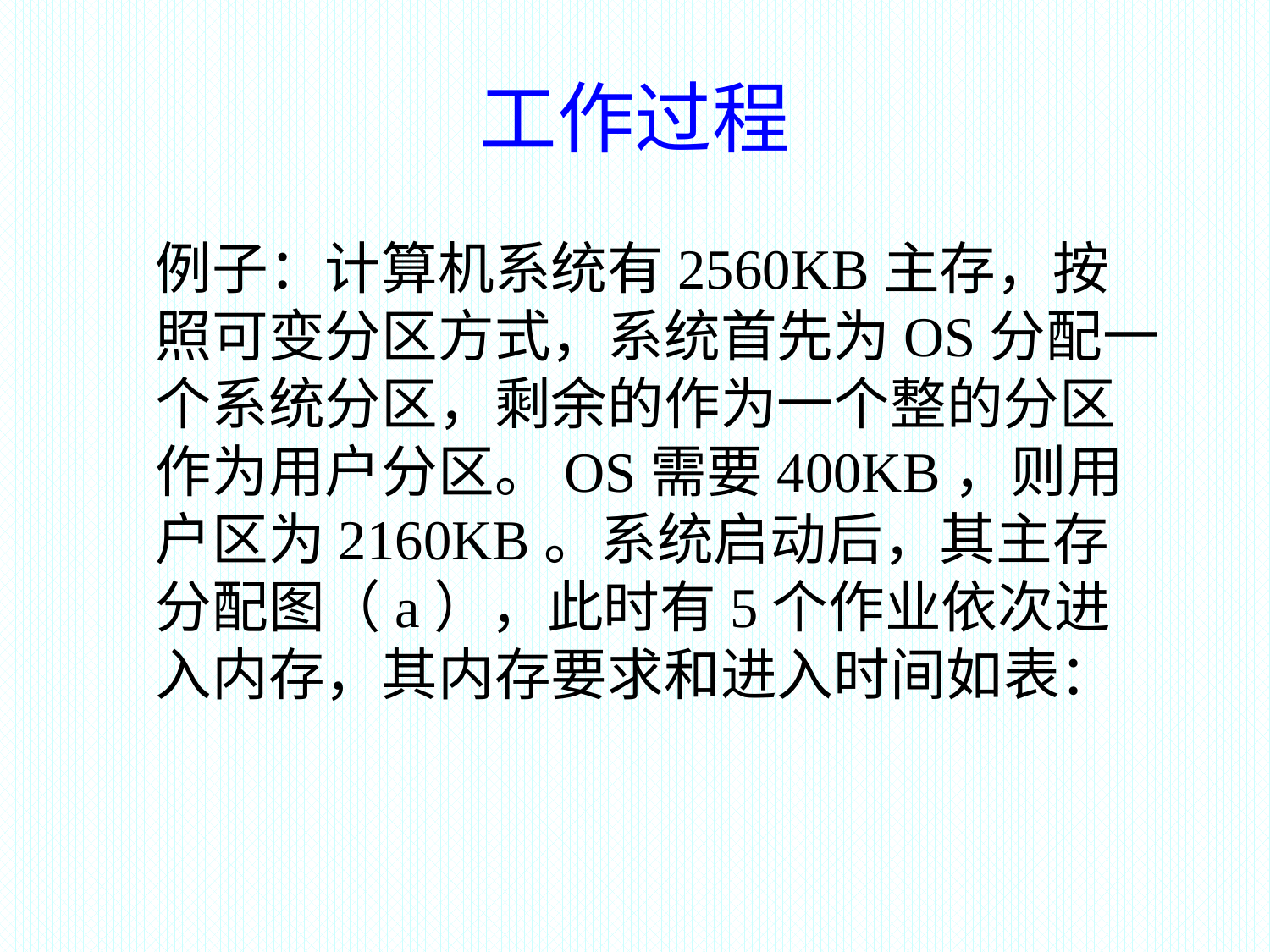

# 工作过程
	例子：计算机系统有2560KB主存，按照可变分区方式，系统首先为OS分配一个系统分区，剩余的作为一个整的分区作为用户分区。OS需要400KB，则用户区为2160KB。系统启动后，其主存分配图（a），此时有5个作业依次进入内存，其内存要求和进入时间如表：